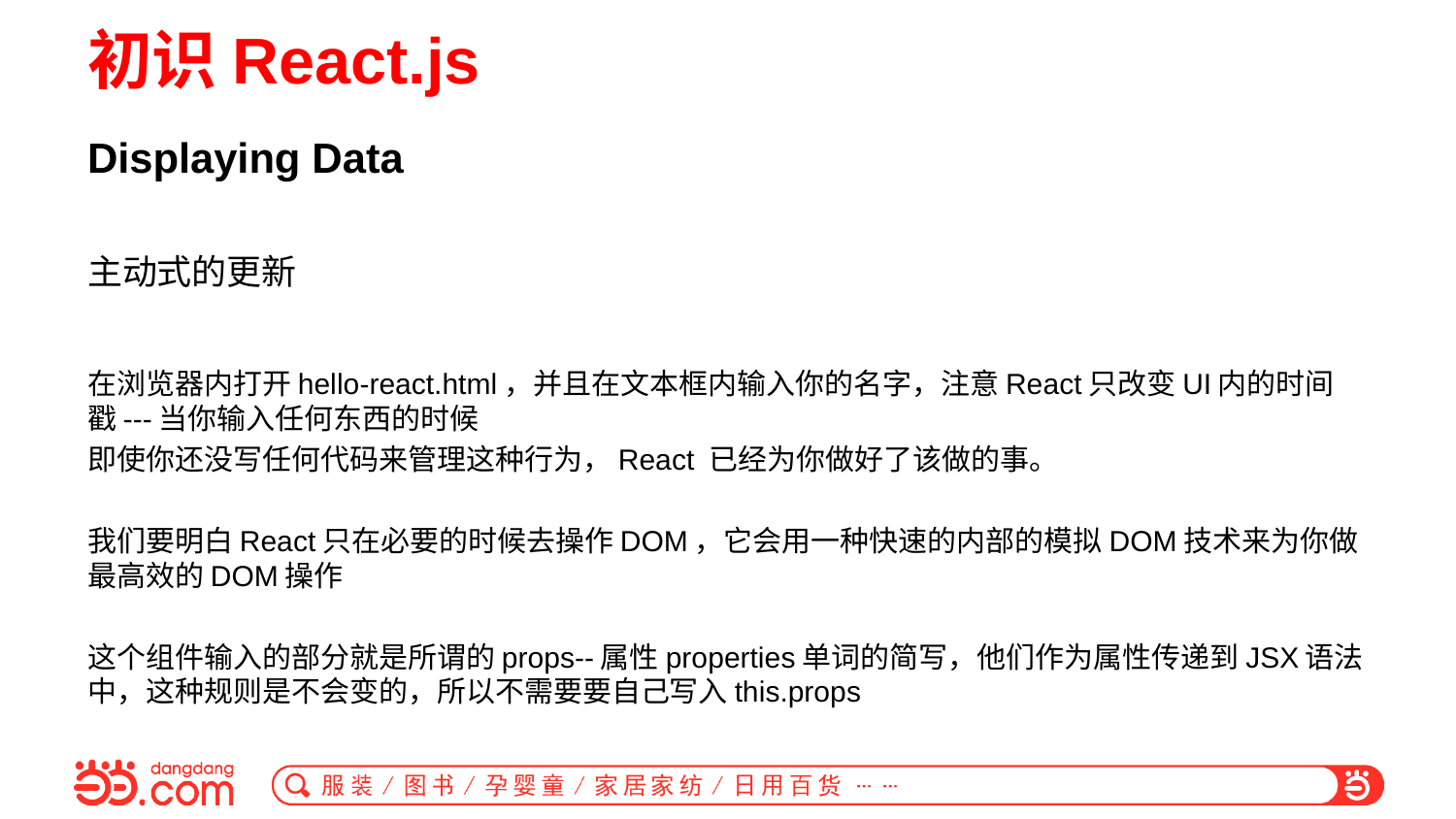

# 初识React.js
Displaying Data

主动式的更新

在浏览器内打开hello-react.html，并且在文本框内输入你的名字，注意React只改变UI内的时间戳---当你输入任何东西的时候
即使你还没写任何代码来管理这种行为，React 已经为你做好了该做的事。

我们要明白React只在必要的时候去操作DOM，它会用一种快速的内部的模拟DOM技术来为你做最高效的DOM操作

这个组件输入的部分就是所谓的props--属性properties单词的简写，他们作为属性传递到JSX语法中，这种规则是不会变的，所以不需要要自己写入this.props